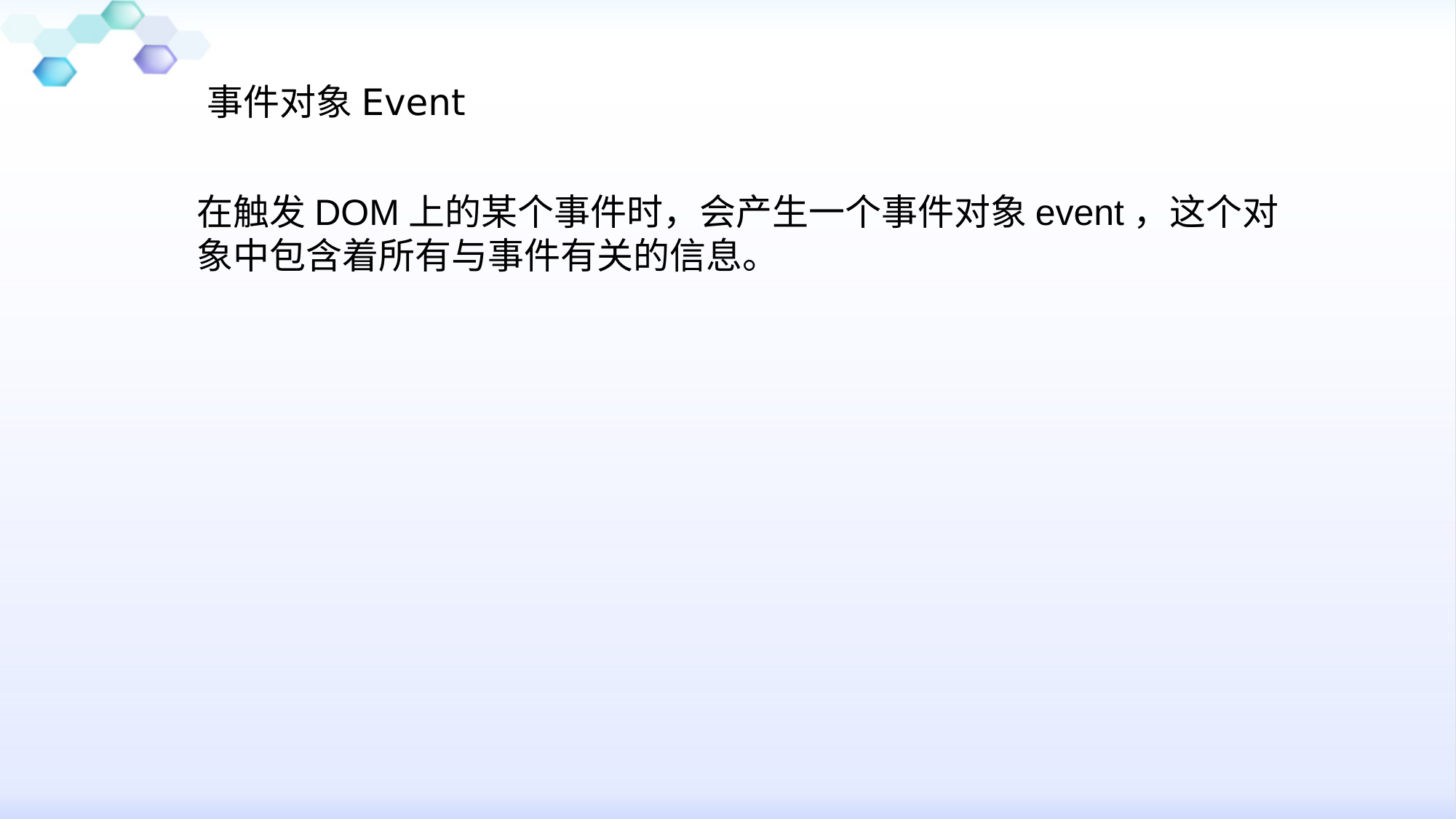

事件对象Event
在触发DOM上的某个事件时，会产生一个事件对象event，这个对象中包含着所有与事件有关的信息。